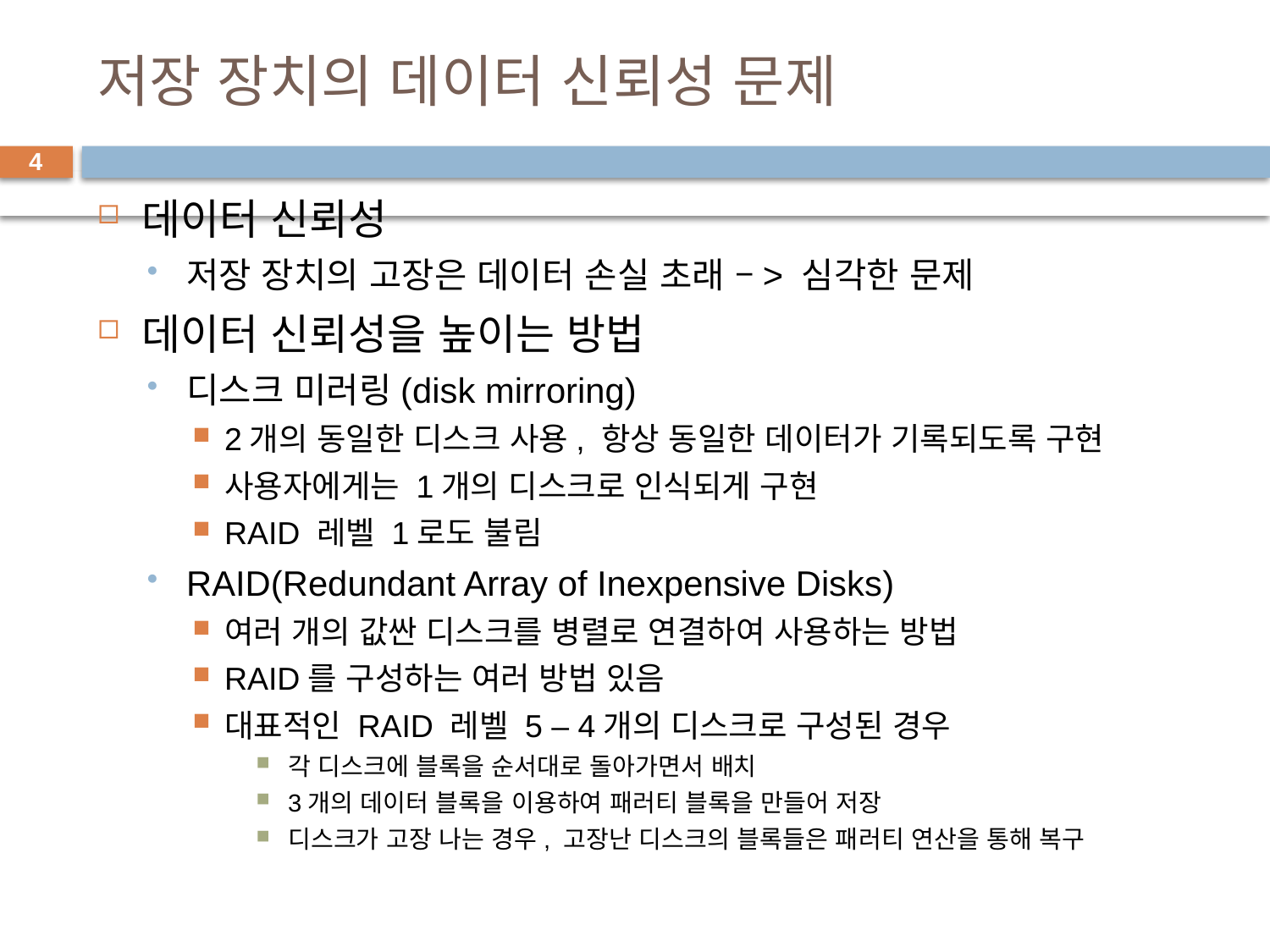

# 저장 장치의 데이터 신뢰성 문제
4
데이터 신뢰성
저장 장치의 고장은 데이터 손실 초래 –> 심각한 문제
데이터 신뢰성을 높이는 방법
디스크 미러링(disk mirroring)
2개의 동일한 디스크 사용, 항상 동일한 데이터가 기록되도록 구현
사용자에게는 1개의 디스크로 인식되게 구현
RAID 레벨 1로도 불림
RAID(Redundant Array of Inexpensive Disks)
여러 개의 값싼 디스크를 병렬로 연결하여 사용하는 방법
RAID를 구성하는 여러 방법 있음
대표적인 RAID 레벨 5 – 4개의 디스크로 구성된 경우
각 디스크에 블록을 순서대로 돌아가면서 배치
3개의 데이터 블록을 이용하여 패러티 블록을 만들어 저장
디스크가 고장 나는 경우, 고장난 디스크의 블록들은 패러티 연산을 통해 복구